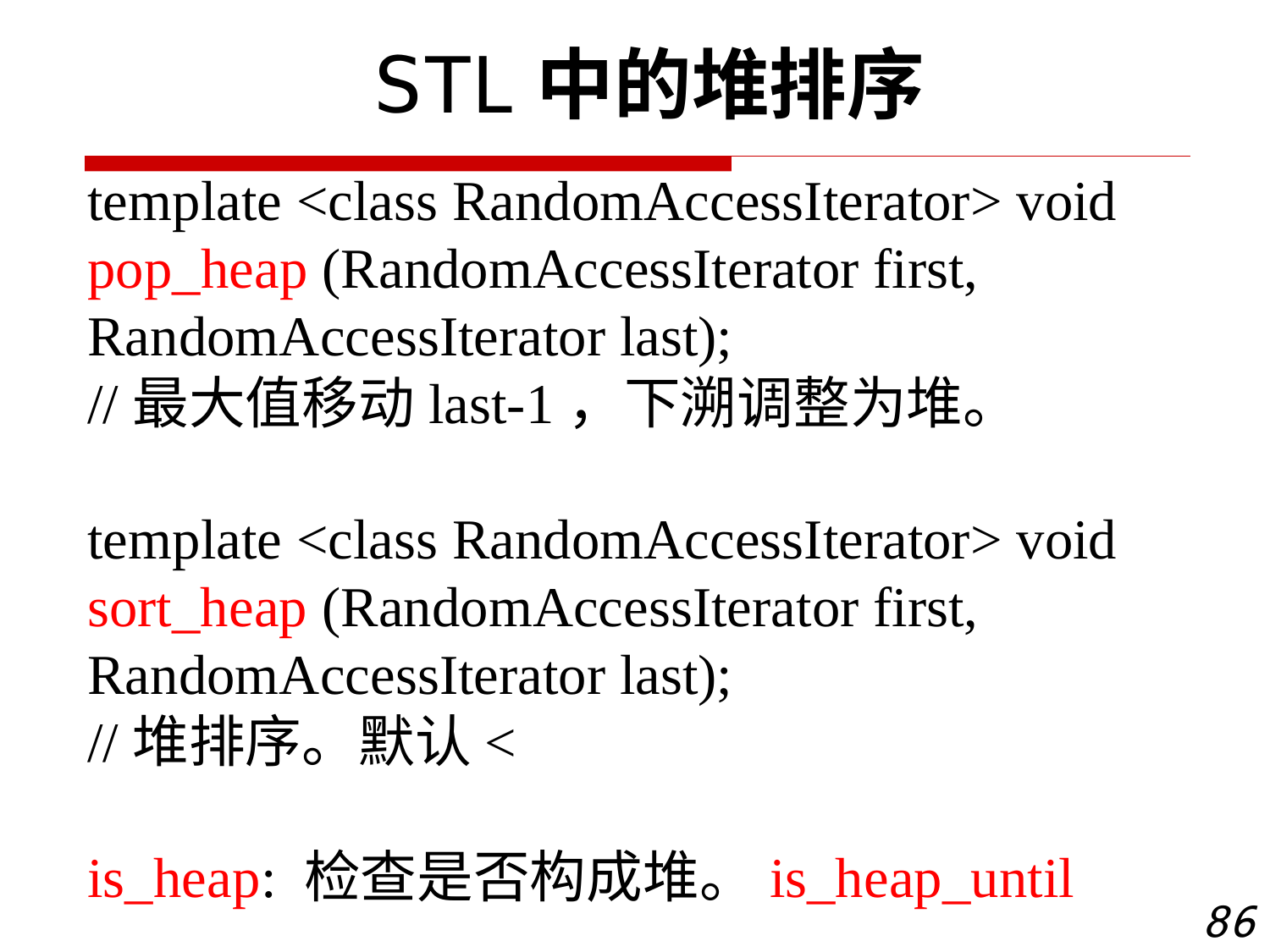

STL中的堆排序
template <class RandomAccessIterator> void pop_heap (RandomAccessIterator first, RandomAccessIterator last);
//最大值移动last-1，下溯调整为堆。
template <class RandomAccessIterator> void sort_heap (RandomAccessIterator first, RandomAccessIterator last);
//堆排序。默认<
is_heap: 检查是否构成堆。is_heap_until
86